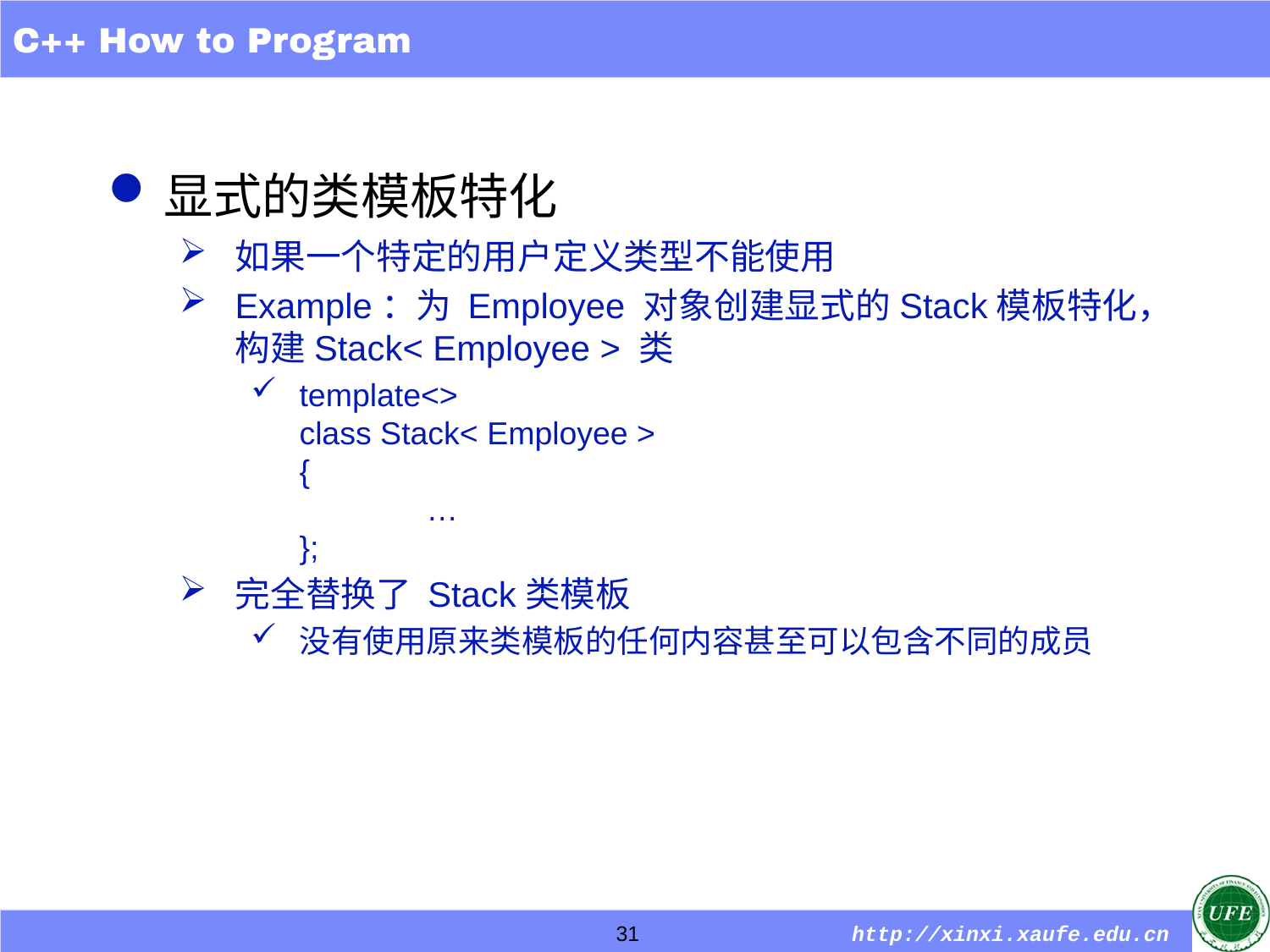

显式的类模板特化
如果一个特定的用户定义类型不能使用
Example：为 Employee 对象创建显式的Stack模板特化，构建Stack< Employee > 类
template<>
class Stack< Employee >
{
	…
};
完全替换了 Stack类模板
没有使用原来类模板的任何内容甚至可以包含不同的成员
31